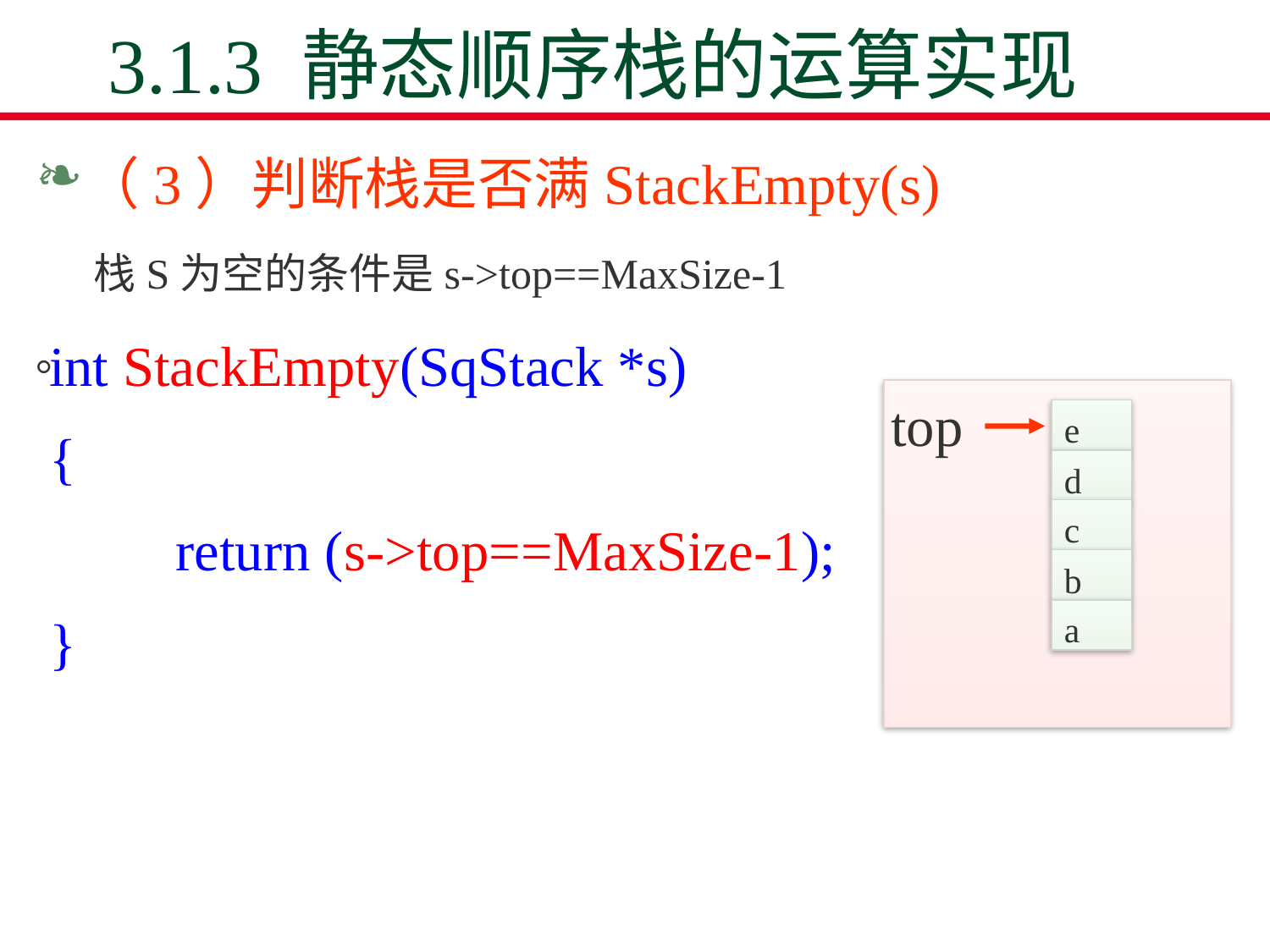

# 3.1.3 静态顺序栈的运算实现
（3）判断栈是否满StackEmpty(s)
     栈S为空的条件是s->top==MaxSize-1
。
int StackEmpty(SqStack *s)
{
　　return (s->top==MaxSize-1);
}
top

e

d
c
b
a